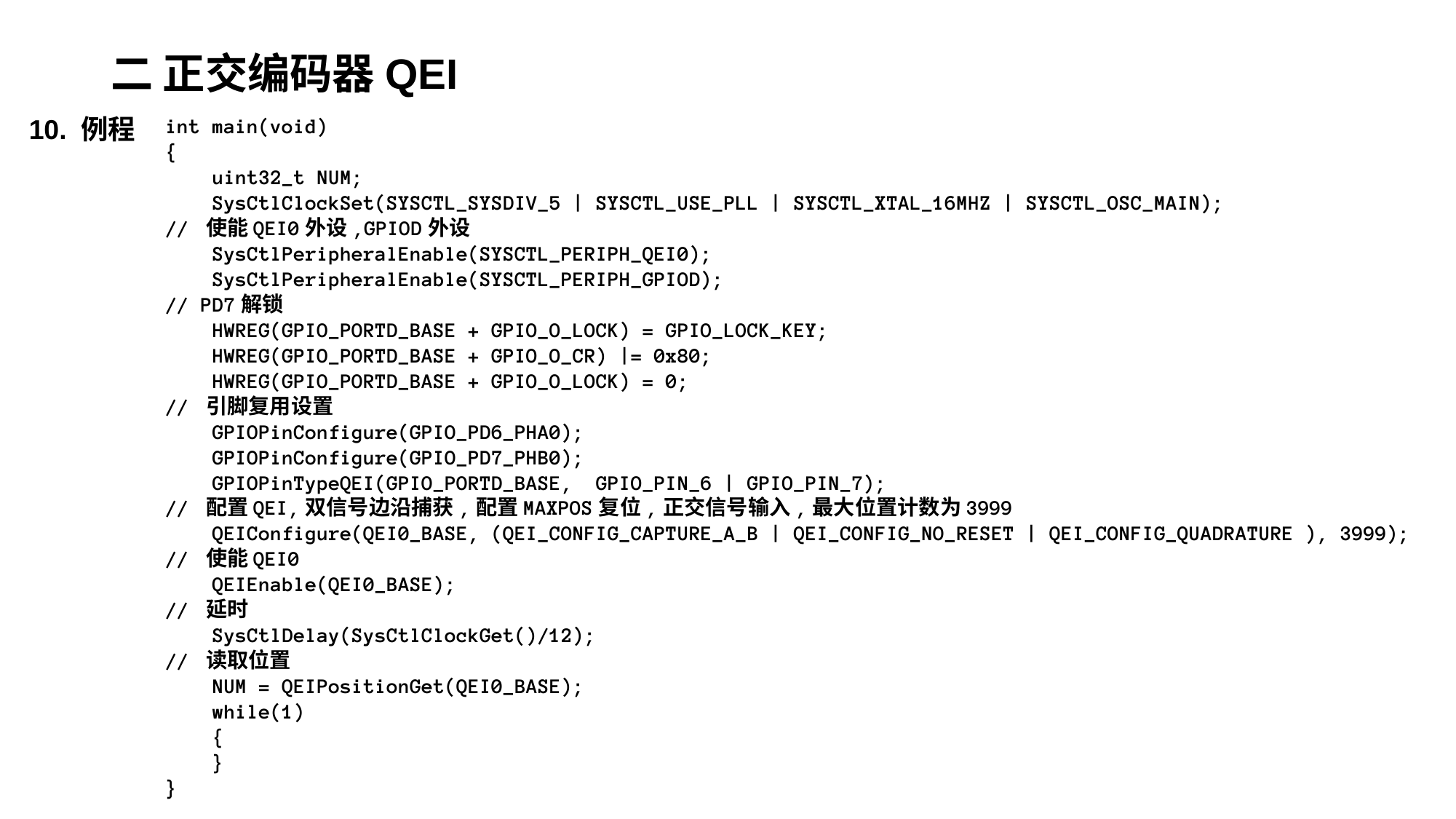

# 二 正交编码器QEI
10. 例程
int main(void)
{
    uint32_t NUM;
    SysCtlClockSet(SYSCTL_SYSDIV_5 | SYSCTL_USE_PLL | SYSCTL_XTAL_16MHZ | SYSCTL_OSC_MAIN);
// 使能QEI0外设,GPIOD外设
    SysCtlPeripheralEnable(SYSCTL_PERIPH_QEI0);
    SysCtlPeripheralEnable(SYSCTL_PERIPH_GPIOD);
// PD7解锁
    HWREG(GPIO_PORTD_BASE + GPIO_O_LOCK) = GPIO_LOCK_KEY;
    HWREG(GPIO_PORTD_BASE + GPIO_O_CR) |= 0x80;
    HWREG(GPIO_PORTD_BASE + GPIO_O_LOCK) = 0;
// 引脚复用设置
    GPIOPinConfigure(GPIO_PD6_PHA0);
    GPIOPinConfigure(GPIO_PD7_PHB0);
    GPIOPinTypeQEI(GPIO_PORTD_BASE,  GPIO_PIN_6 | GPIO_PIN_7);
// 配置QEI,双信号边沿捕获,配置MAXPOS复位,正交信号输入,最大位置计数为3999
    QEIConfigure(QEI0_BASE, (QEI_CONFIG_CAPTURE_A_B | QEI_CONFIG_NO_RESET | QEI_CONFIG_QUADRATURE ), 3999);
// 使能QEI0
    QEIEnable(QEI0_BASE);
// 延时
    SysCtlDelay(SysCtlClockGet()/12);
// 读取位置
    NUM = QEIPositionGet(QEI0_BASE);
    while(1)
    {
    }
}